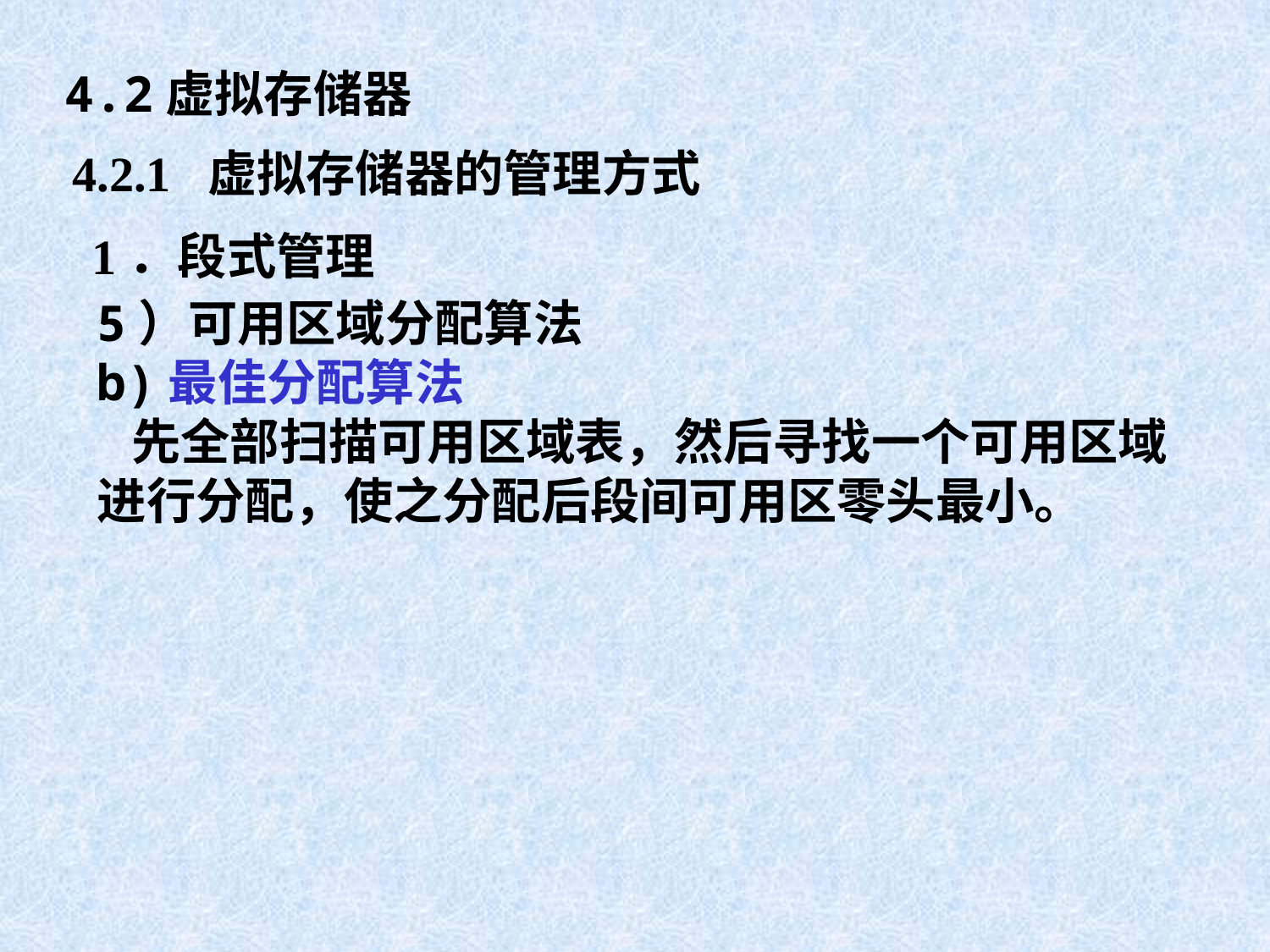

4.2虚拟存储器
4.2.1  虚拟存储器的管理方式
1．段式管理
5）可用区域分配算法
b)最佳分配算法
  先全部扫描可用区域表，然后寻找一个可用区域进行分配，使之分配后段间可用区零头最小。